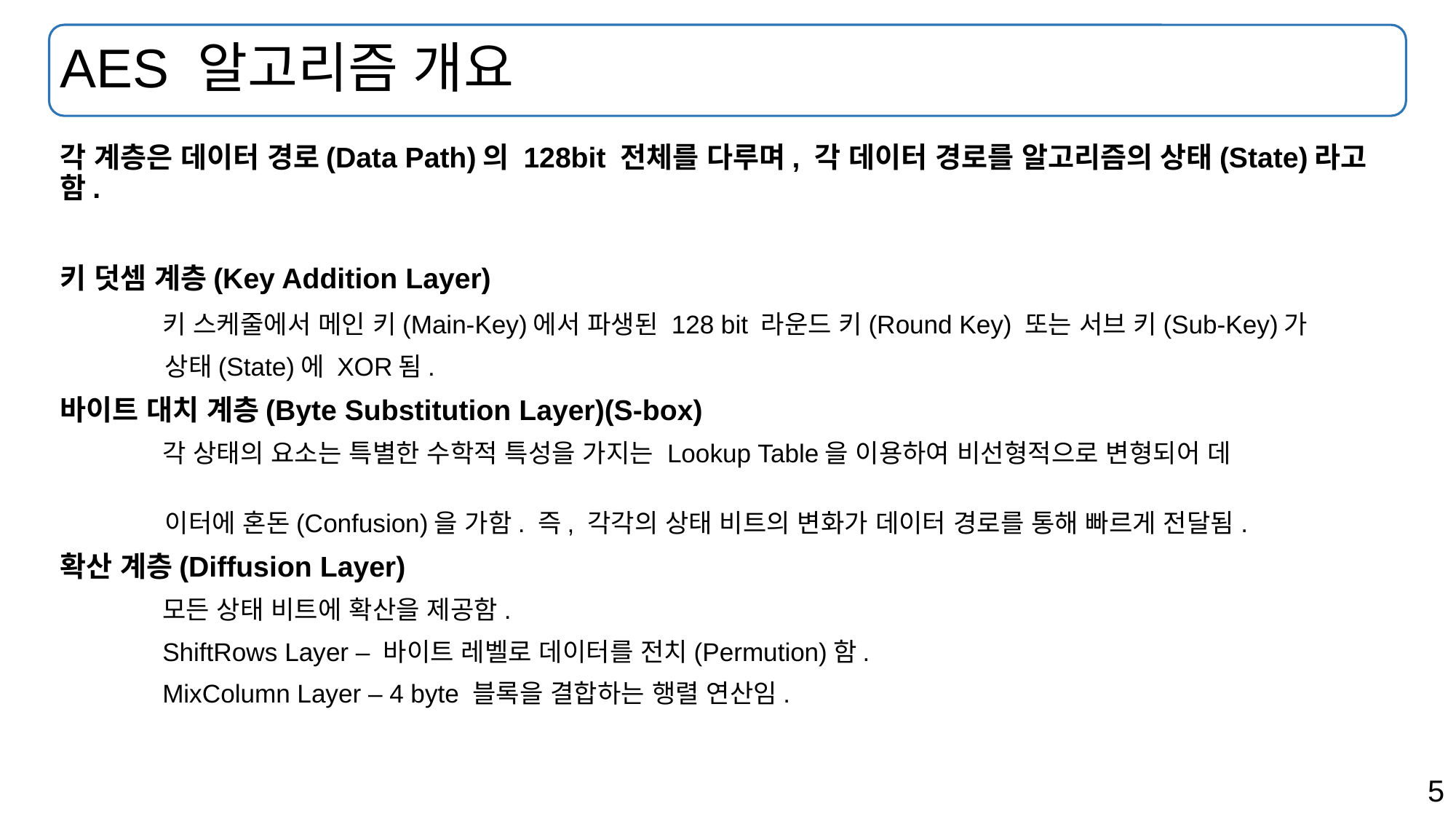

# AES 알고리즘 개요
각 계층은 데이터 경로(Data Path)의 128bit 전체를 다루며, 각 데이터 경로를 알고리즘의 상태(State)라고 함.

키 덧셈 계층(Key Addition Layer)
	키 스케줄에서 메인 키(Main-Key)에서 파생된 128 bit 라운드 키(Round Key) 또는 서브 키(Sub-Key)가
              상태(State)에 XOR됨.
바이트 대치 계층(Byte Substitution Layer)(S-box)
	각 상태의 요소는 특별한 수학적 특성을 가지는 Lookup Table을 이용하여 비선형적으로 변형되어 데
              이터에 혼돈(Confusion)을 가함. 즉, 각각의 상태 비트의 변화가 데이터 경로를 통해 빠르게 전달됨.
확산 계층(Diffusion Layer)
	모든 상태 비트에 확산을 제공함.
	ShiftRows Layer – 바이트 레벨로 데이터를 전치(Permution)함.
	MixColumn Layer – 4 byte 블록을 결합하는 행렬 연산임.